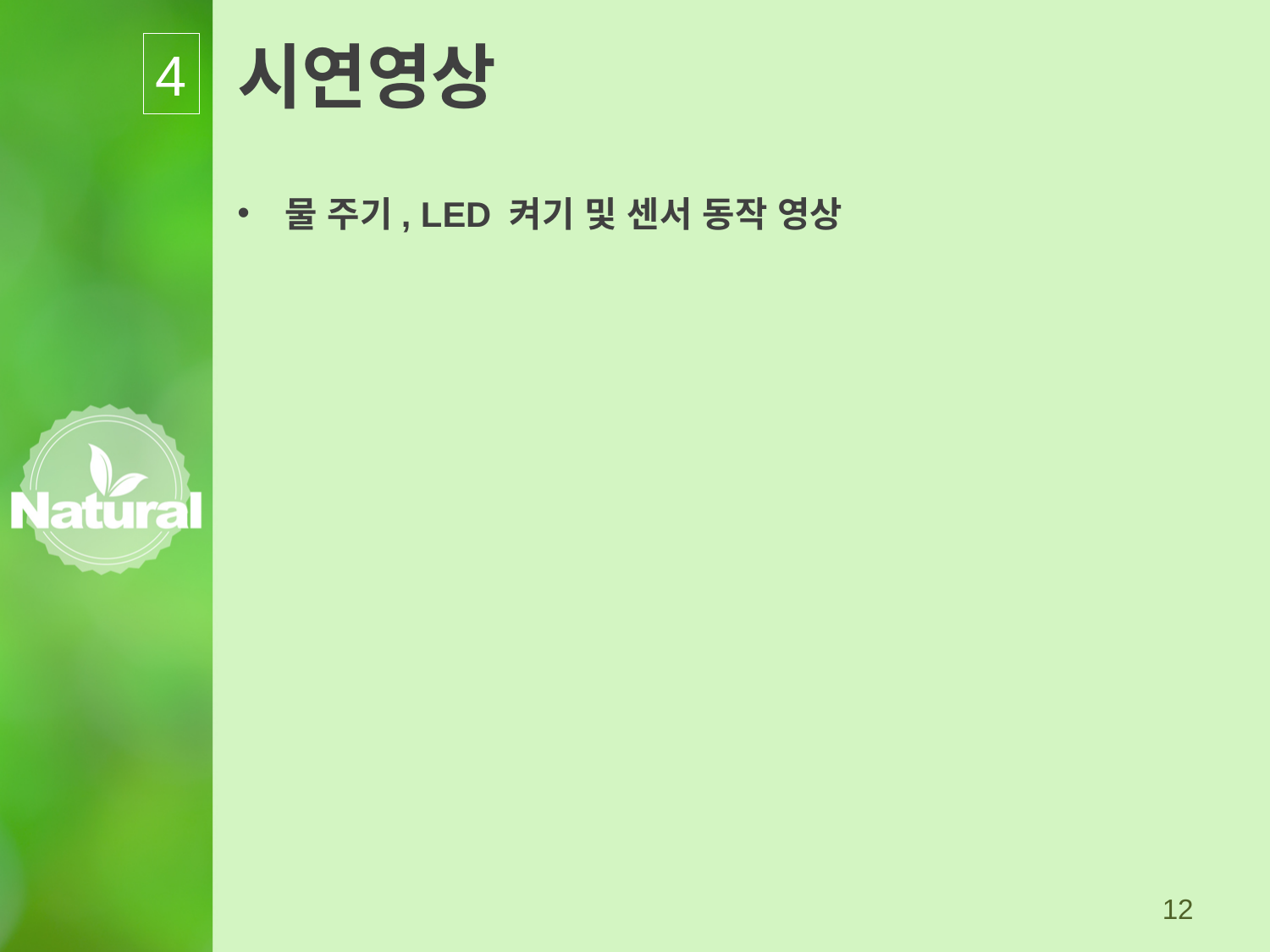

# 시연영상
4
물 주기, LED 켜기 및 센서 동작 영상
12